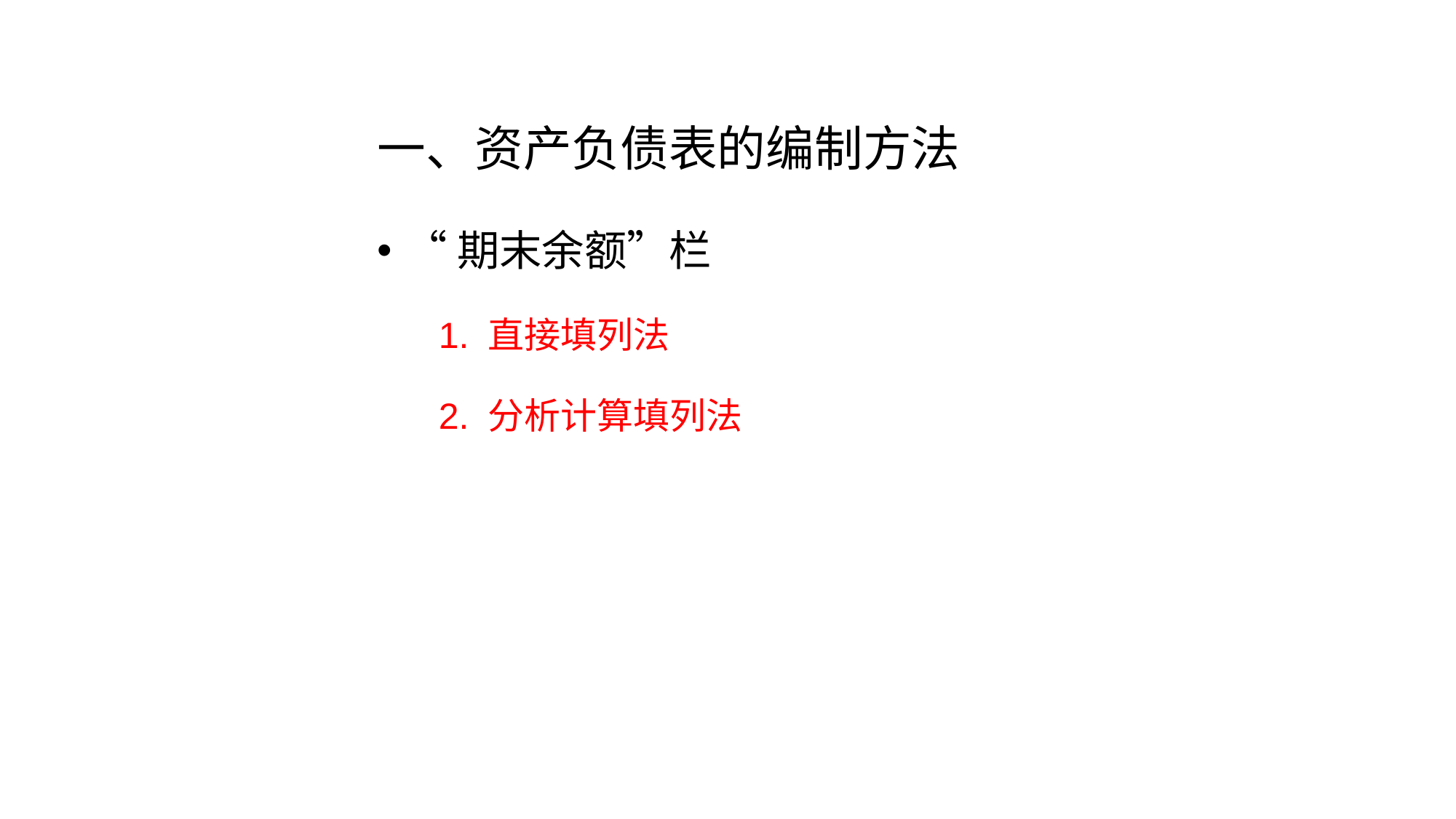

# 一、资产负债表的编制方法
“期末余额”栏
      1. 直接填列法
      2. 分析计算填列法